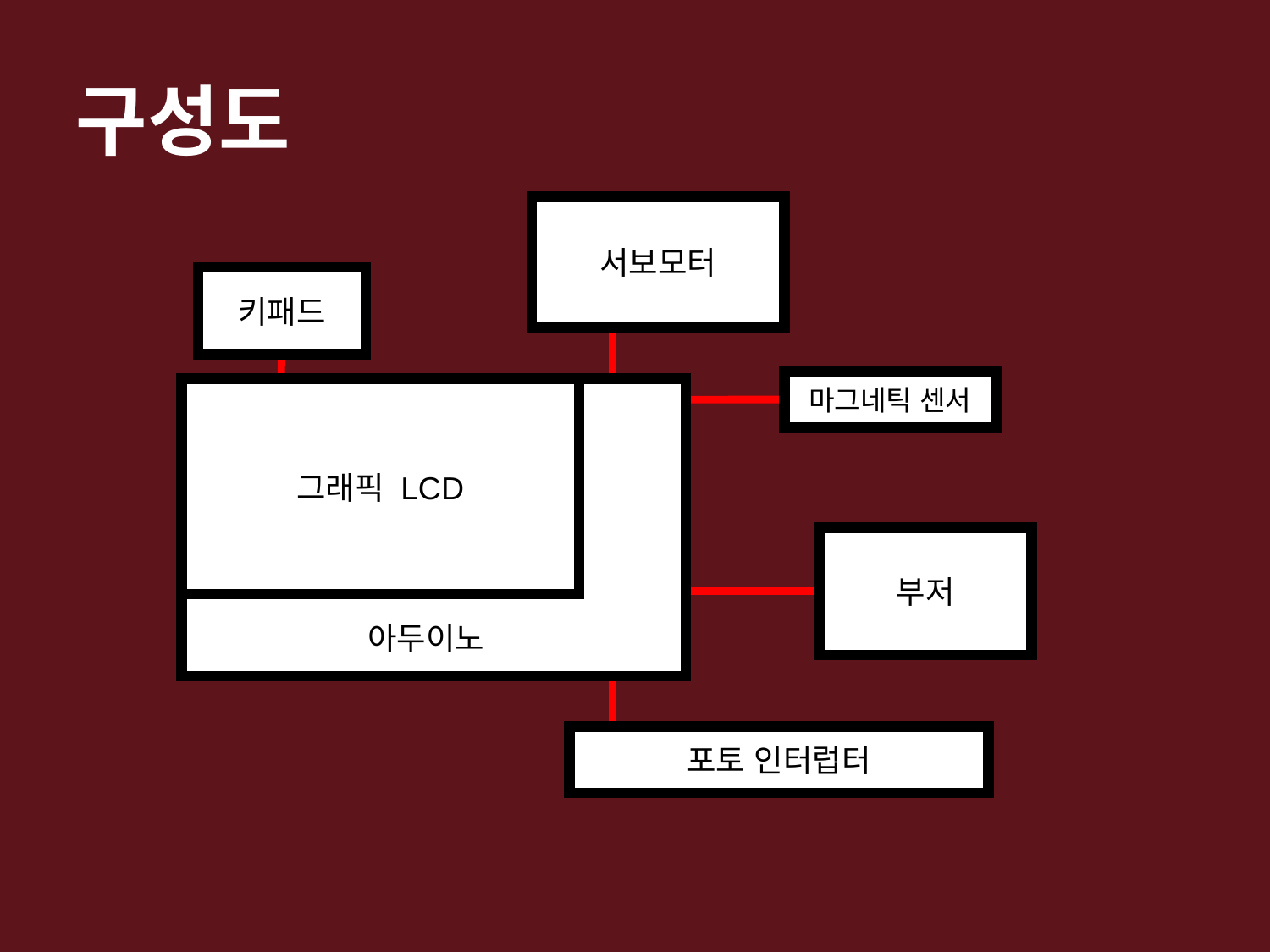

구성도
서보모터
키패드
마그네틱 센서

그래픽 LCD
부저
아두이노
포토 인터럽터